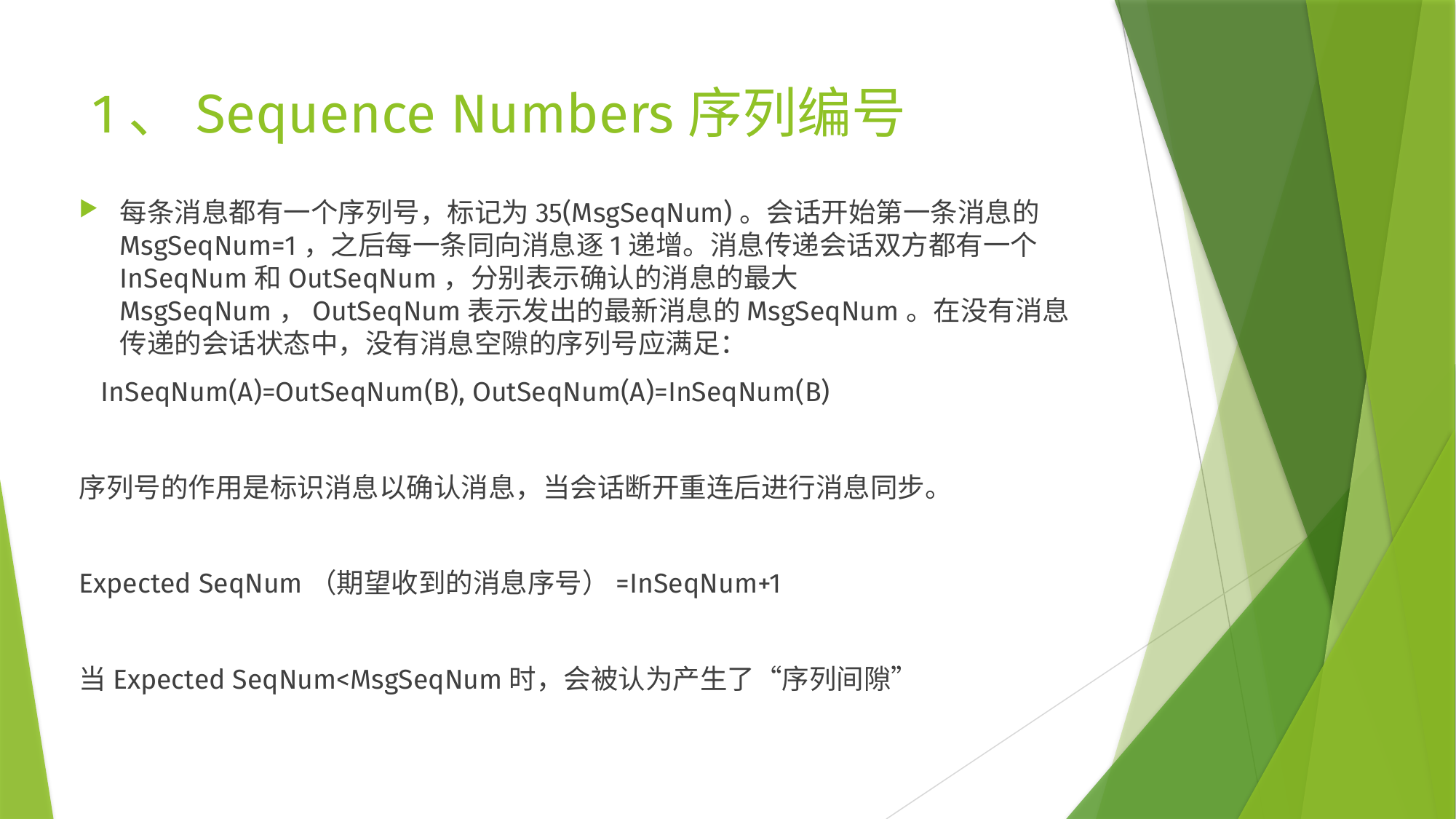

# 1、Sequence Numbers序列编号
每条消息都有一个序列号，标记为35(MsgSeqNum)。会话开始第一条消息的MsgSeqNum=1，之后每一条同向消息逐1递增。消息传递会话双方都有一个InSeqNum和OutSeqNum，分别表示确认的消息的最大MsgSeqNum，OutSeqNum表示发出的最新消息的MsgSeqNum。在没有消息传递的会话状态中，没有消息空隙的序列号应满足：
   InSeqNum(A)=OutSeqNum(B), OutSeqNum(A)=InSeqNum(B)

序列号的作用是标识消息以确认消息，当会话断开重连后进行消息同步。

Expected SeqNum（期望收到的消息序号）=InSeqNum+1

当Expected SeqNum<MsgSeqNum时，会被认为产生了“序列间隙”